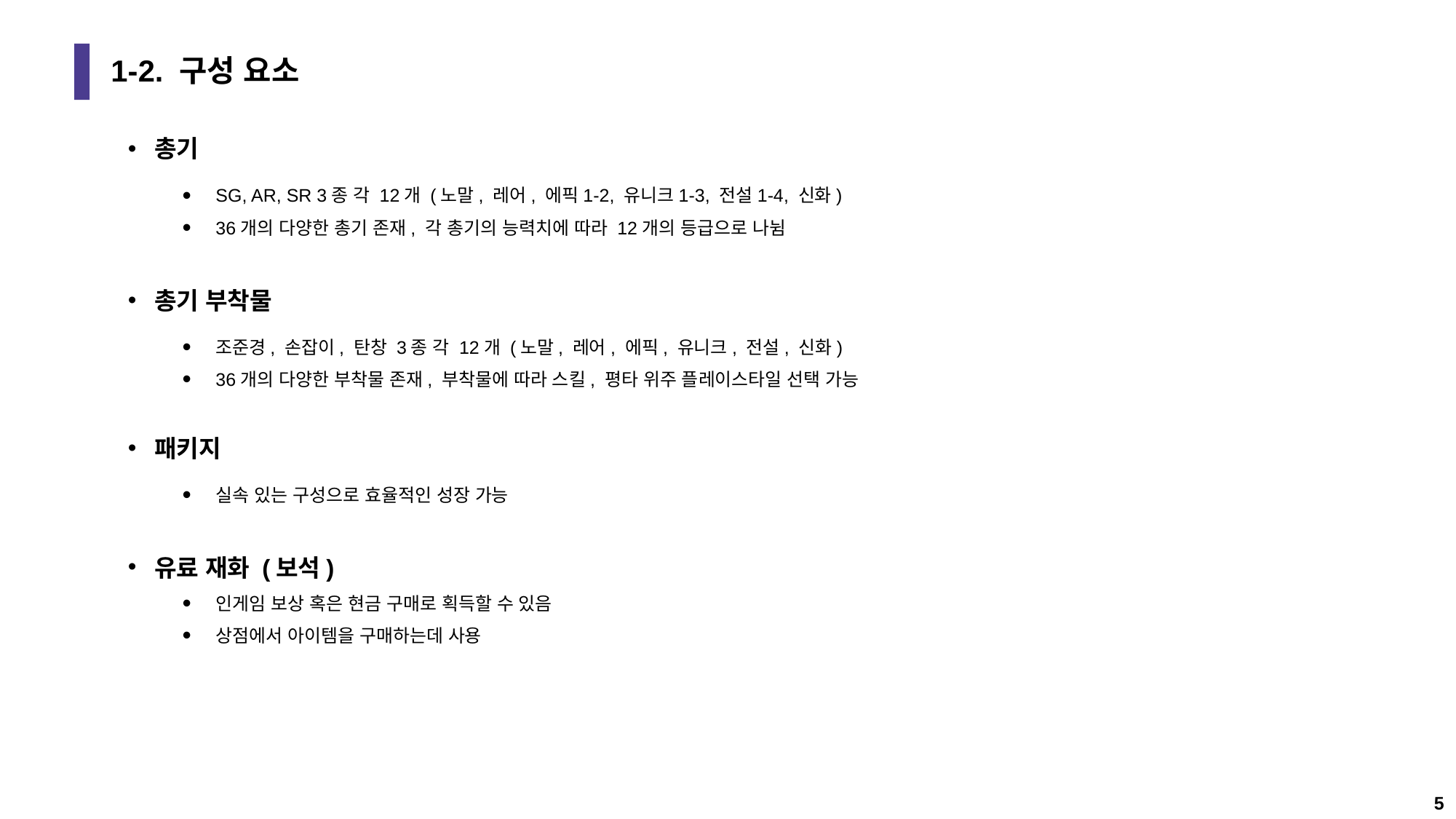

# 1-2. 구성 요소
총기

SG, AR, SR 3종 각 12개 (노말, 레어, 에픽1-2, 유니크1-3, 전설1-4, 신화)
36개의 다양한 총기 존재, 각 총기의 능력치에 따라 12개의 등급으로 나뉨

총기 부착물

조준경, 손잡이, 탄창 3종 각 12개 (노말, 레어, 에픽, 유니크, 전설, 신화)
36개의 다양한 부착물 존재, 부착물에 따라 스킬, 평타 위주 플레이스타일 선택 가능

패키지

실속 있는 구성으로 효율적인 성장 가능

유료 재화 (보석)
인게임 보상 혹은 현금 구매로 획득할 수 있음
상점에서 아이템을 구매하는데 사용